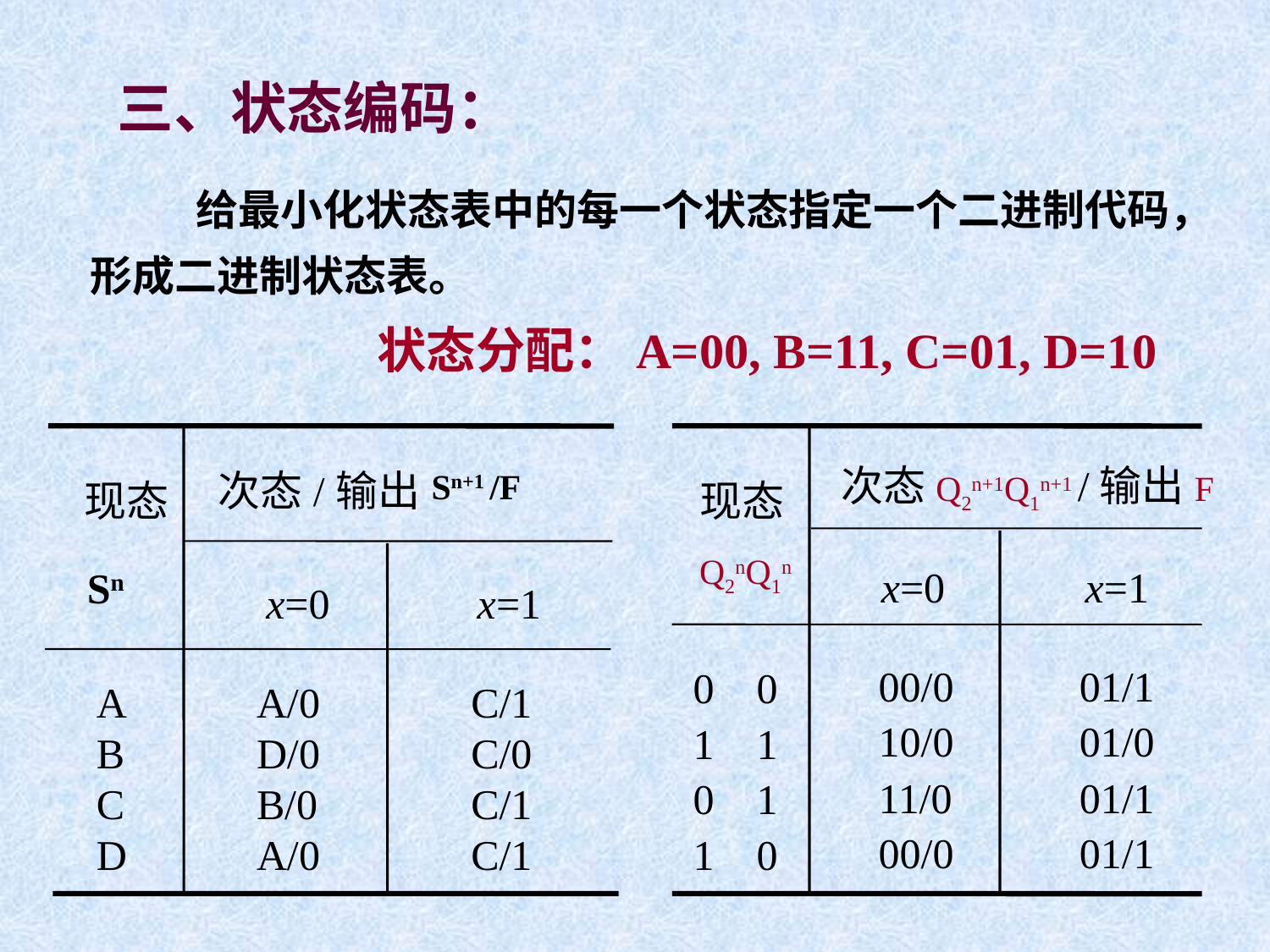

三、状态编码：
给最小化状态表中的每一个状态指定一个二进制代码，形成二进制状态表。
状态分配：A=00, B=11, C=01, D=10

次态/输出
Sn+1 /F
现态

Sn
x=0
x=1

A
B
C
D
A/0
D/0
B/0
A/0
C/1
C/0
C/1
C/1

现态
Q2nQ1n
次态Q2n+1Q1n+1 /输出F

x=0
x=1

00/0
10/0
11/0
00/0
01/1
01/0
01/1
01/1
0    0
1    1
0    1
1    0